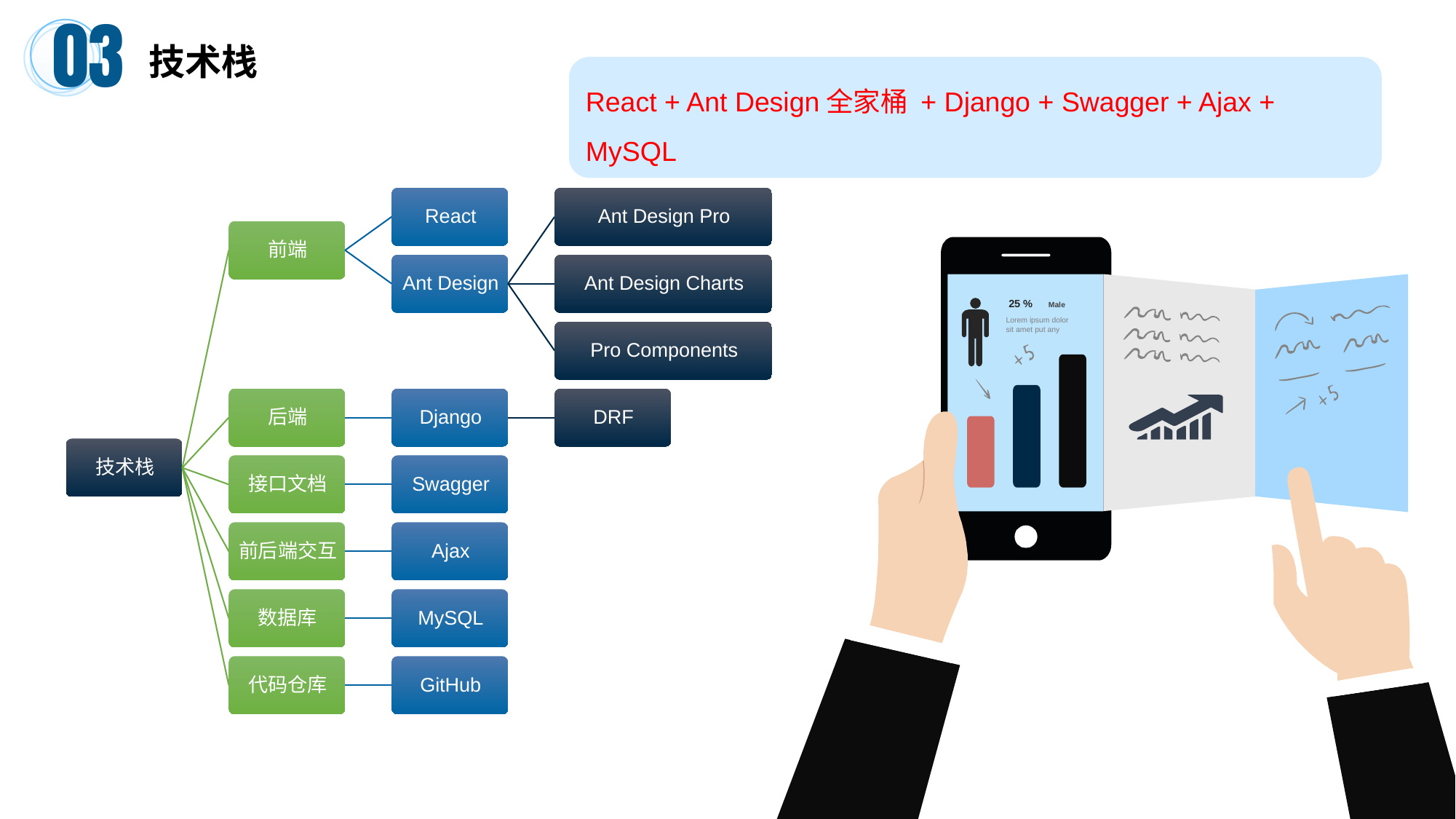

03

技术栈
React + Ant Design全家桶 + Django + Swagger + Ajax + MySQL
技术栈

前端

React

Ant Design

Ant Design Pro

Ant Design Charts

Pro Components

后端

Django

DRF

接口文档

Swagger

前后端交互

Ajax

数据库

MySQL

代码仓库

GitHub

25 %
Male
Lorem ipsum dolor sit amet put any